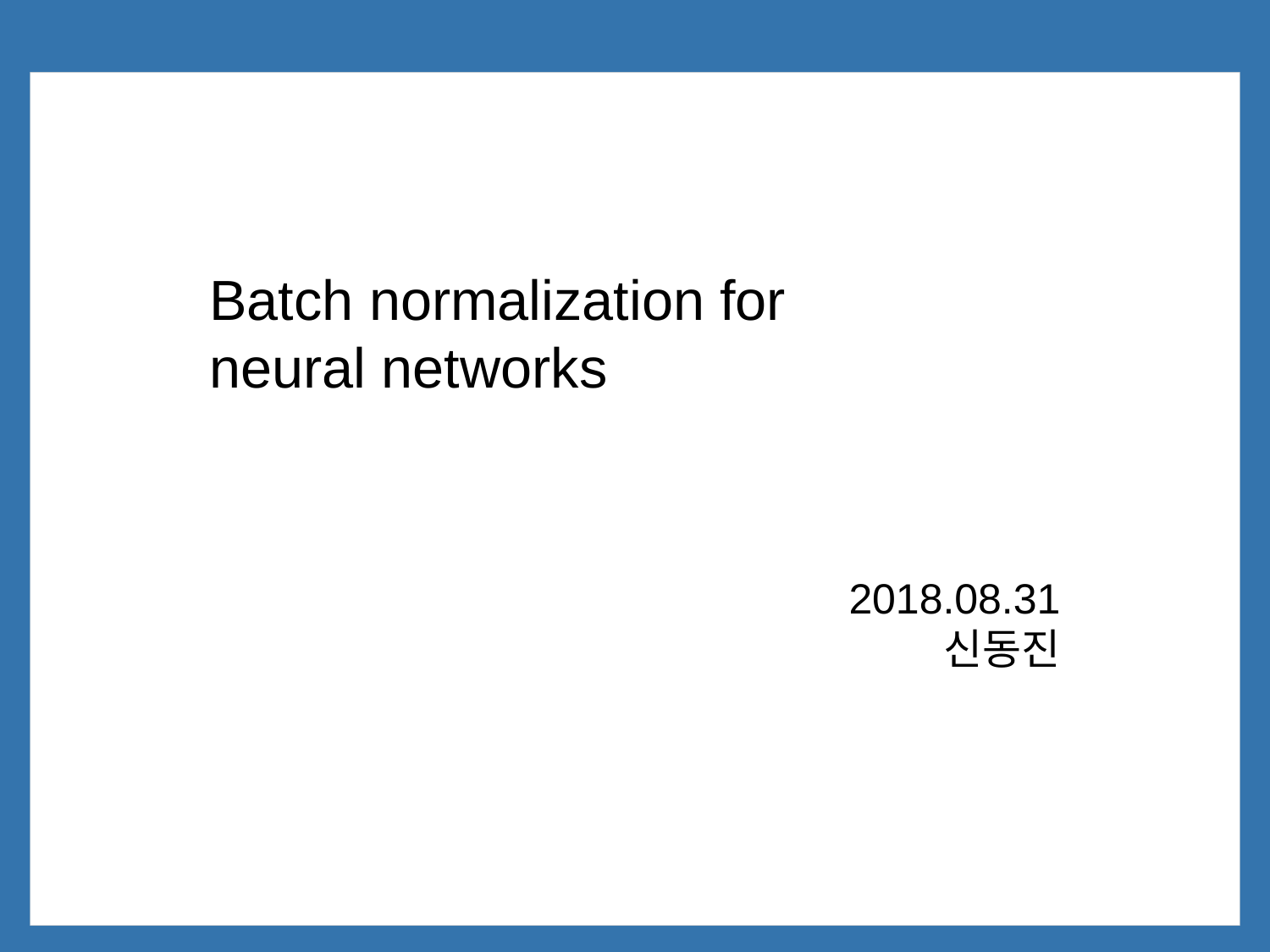

Batch normalization for
neural networks
2018.08.31
신동진